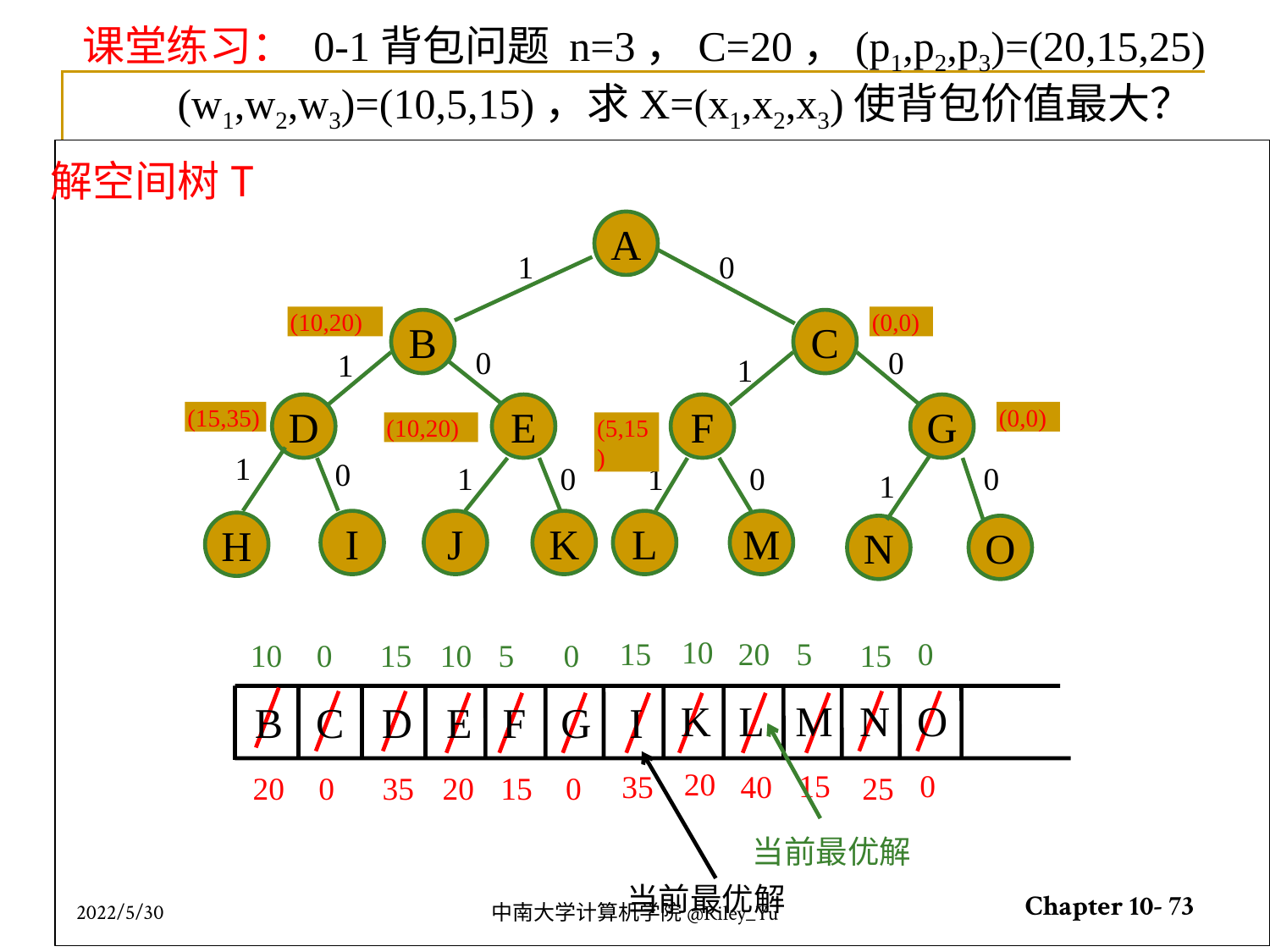

课堂练习： 0-1背包问题 n=3，C=20，(p1,p2,p3)=(20,15,25)
         (w1,w2,w3)=(10,5,15)，求X=(x1,x2,x3)使背包价值最大？

解空间树T
A
1
0

(10,20)
(0,0)
B
C
0
0
1
1

D
E
F
G
(15,35)
(0,0)
(10,20)
(5,15)
1

0
1
0
1
0
0

1
I
J
K
L
M
H
N
O
10
K
20
5
M
15
0
O
0
15
I
35

当前最优解
20
L
40

当前最优解
10
B
20
0
C
0
15
D
35
10
E
20
5
F
15
0
G
0
15
N
25

2022/5/30
Chapter 10- 73
中南大学计算机学院@Riley_Yu